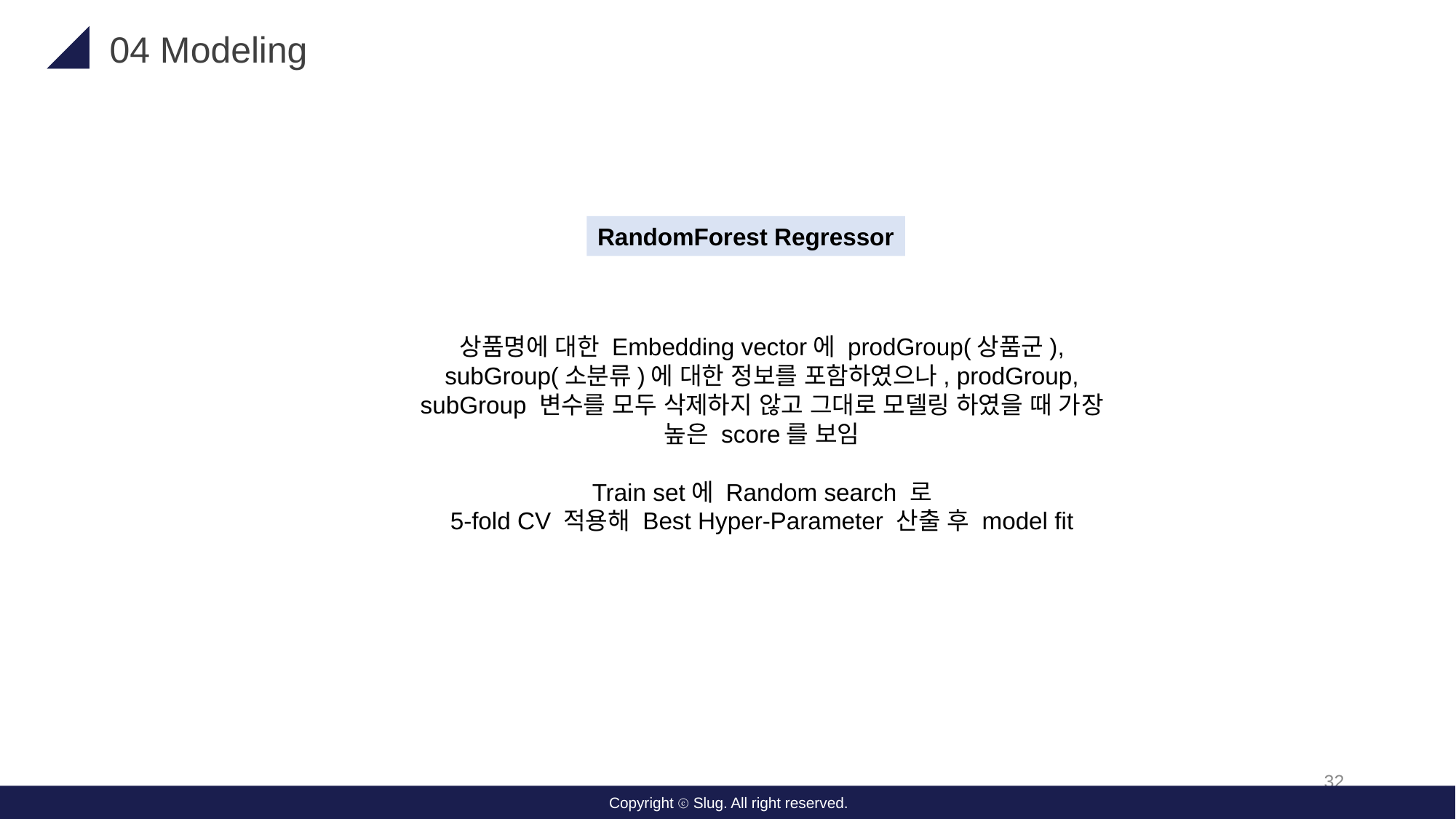

04 Modeling

RandomForest Regressor
CONTENTS A
상품명에 대한 Embedding vector에 prodGroup(상품군), subGroup(소분류)에 대한 정보를 포함하였으나, prodGroup, subGroup 변수를 모두 삭제하지 않고 그대로 모델링 하였을 때 가장 높은 score를 보임

Train set에 Random search 로
5-fold CV 적용해 Best Hyper-Parameter 산출 후 model fit
32

Copyright ⓒ Slug. All right reserved.